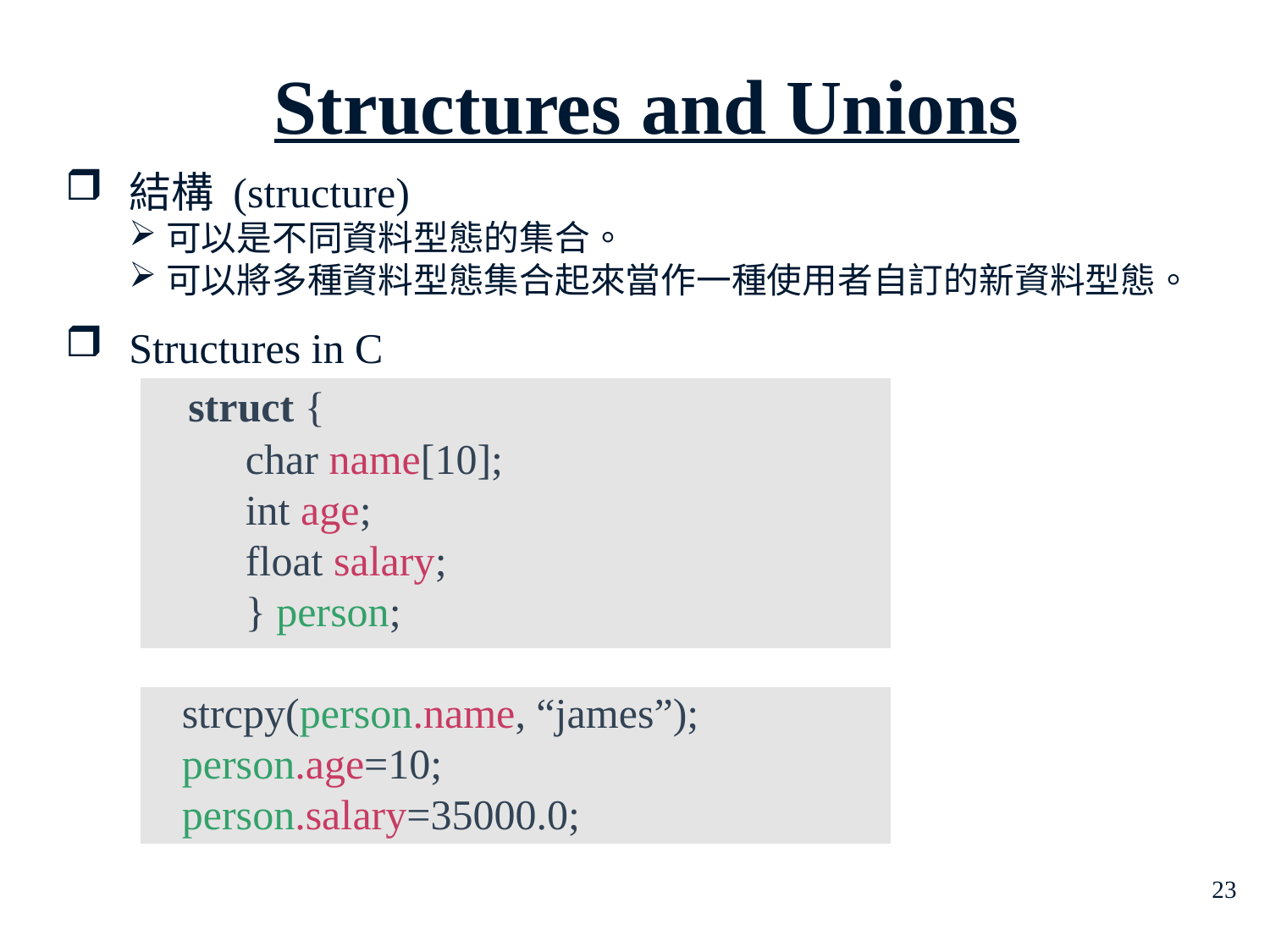

Structures and Unions
結構 (structure)
可以是不同資料型態的集合。
可以將多種資料型態集合起來當作一種使用者自訂的新資料型態。
Structures in C
          struct {
	     char name[10];
	     int age;
	     float salary;
	     } person;

           strcpy(person.name, “james”);
           person.age=10;
           person.salary=35000.0;

23